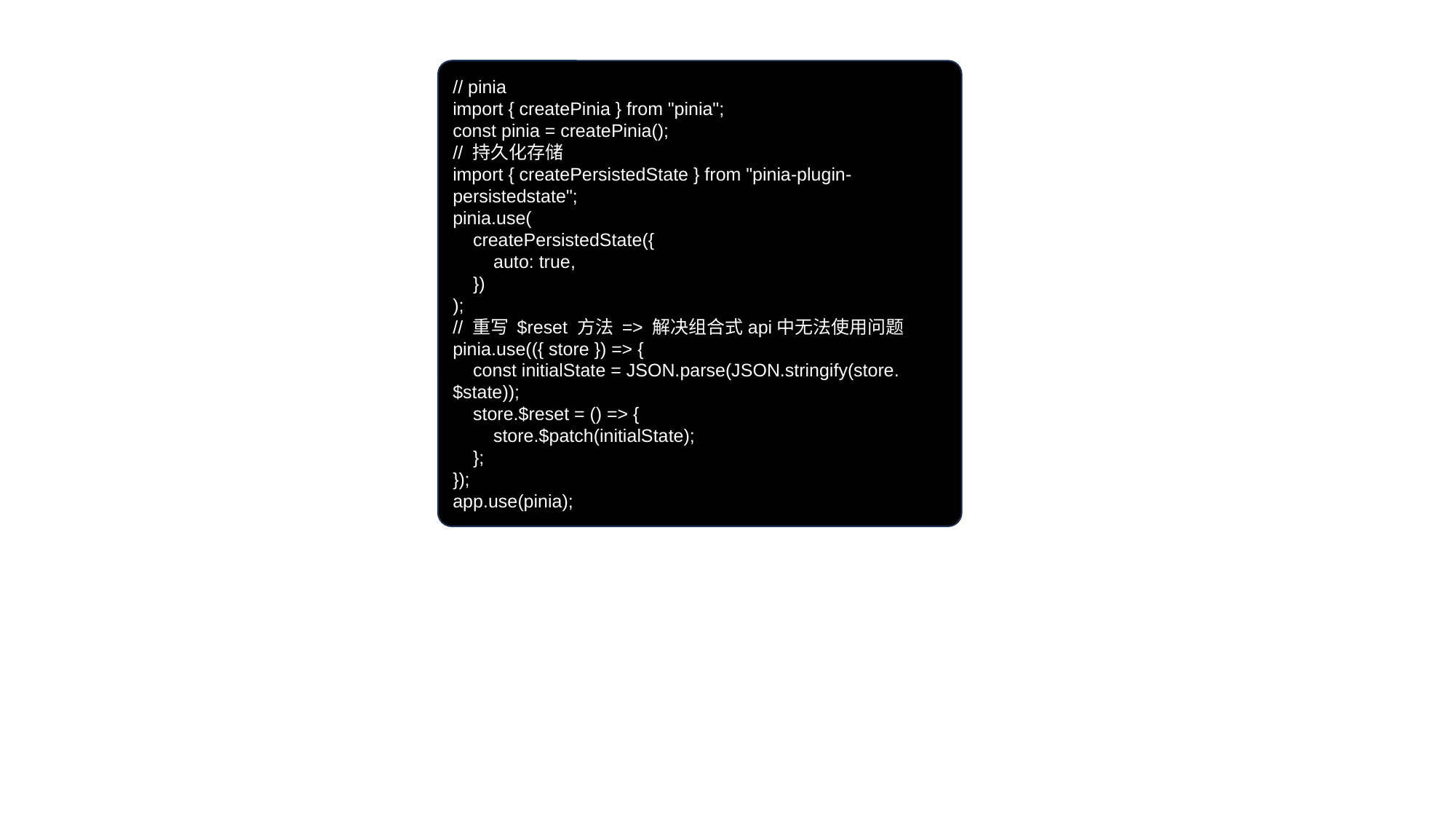

// pinia
import { createPinia } from "pinia";
const pinia = createPinia();
// 持久化存储
import { createPersistedState } from "pinia-plugin-persistedstate";
pinia.use(
    createPersistedState({
        auto: true,
    })
);
// 重写 $reset 方法 => 解决组合式api中无法使用问题
pinia.use(({ store }) => {
    const initialState = JSON.parse(JSON.stringify(store.$state));
    store.$reset = () => {
        store.$patch(initialState);
    };
});
app.use(pinia);